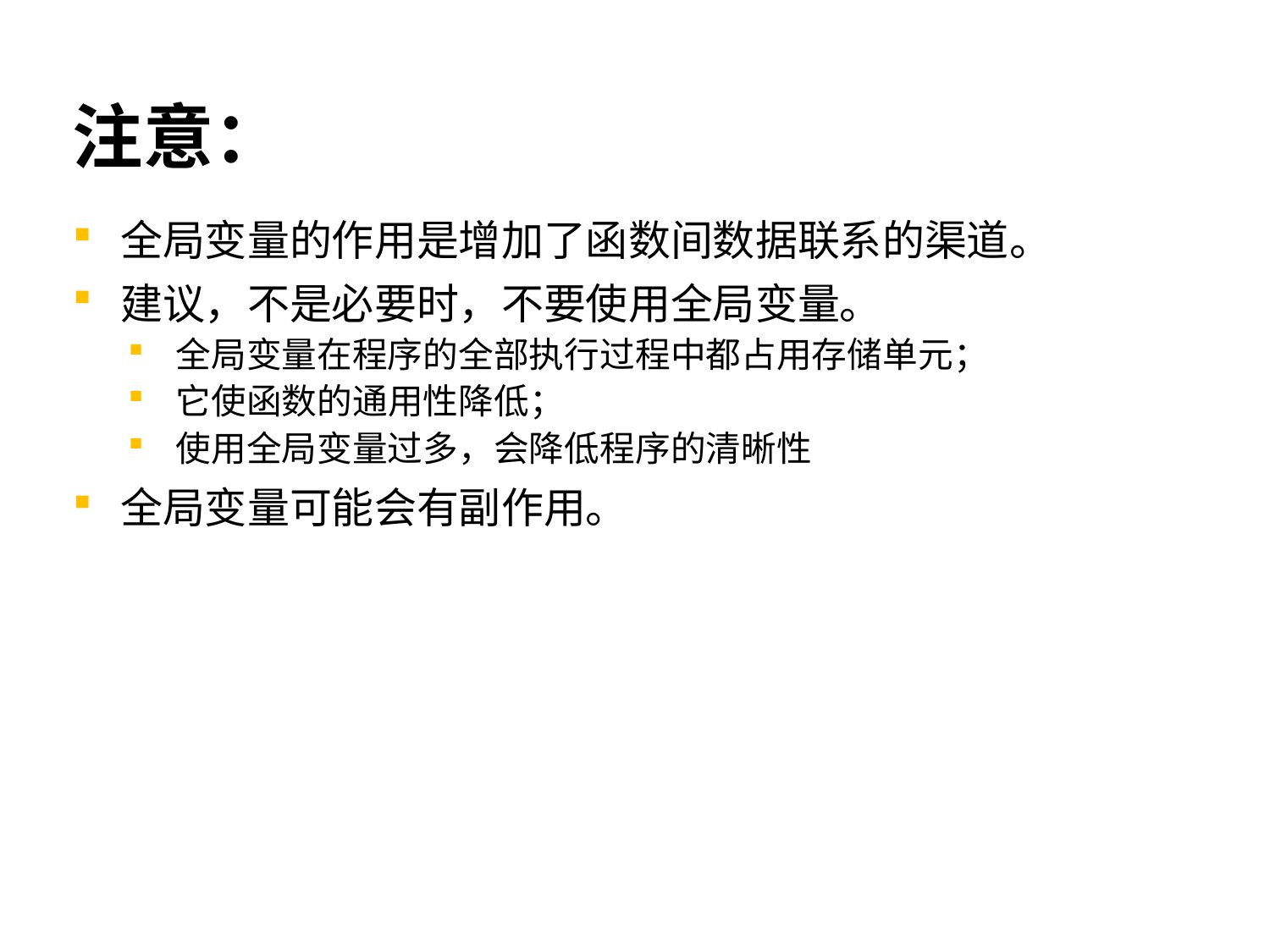

# 注意：
全局变量的作用是增加了函数间数据联系的渠道。
建议，不是必要时，不要使用全局变量。
全局变量在程序的全部执行过程中都占用存储单元；
它使函数的通用性降低；
使用全局变量过多，会降低程序的清晰性
全局变量可能会有副作用。